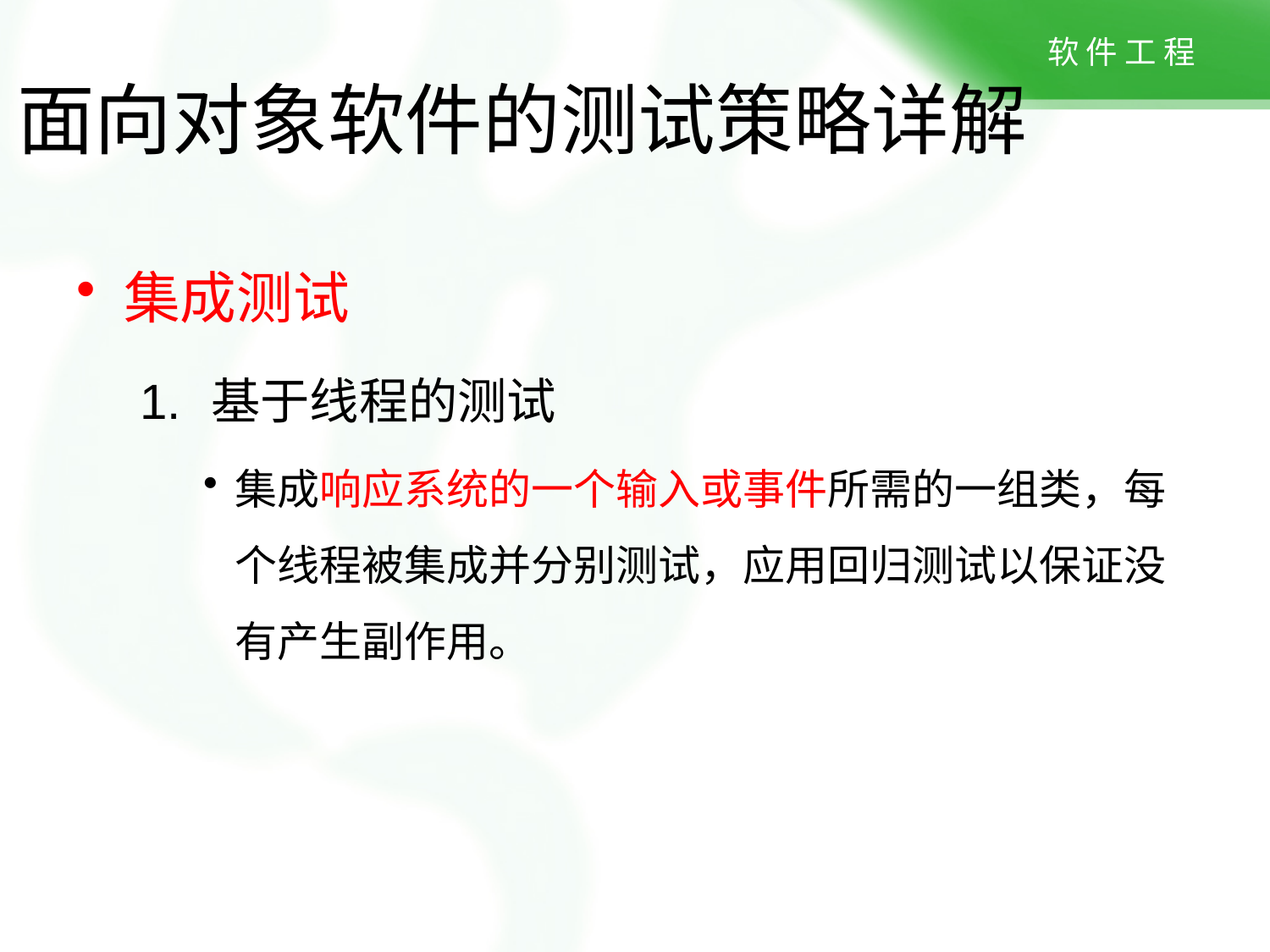

# 面向对象软件的测试策略详解
集成测试
基于线程的测试
集成响应系统的一个输入或事件所需的一组类，每个线程被集成并分别测试，应用回归测试以保证没有产生副作用。